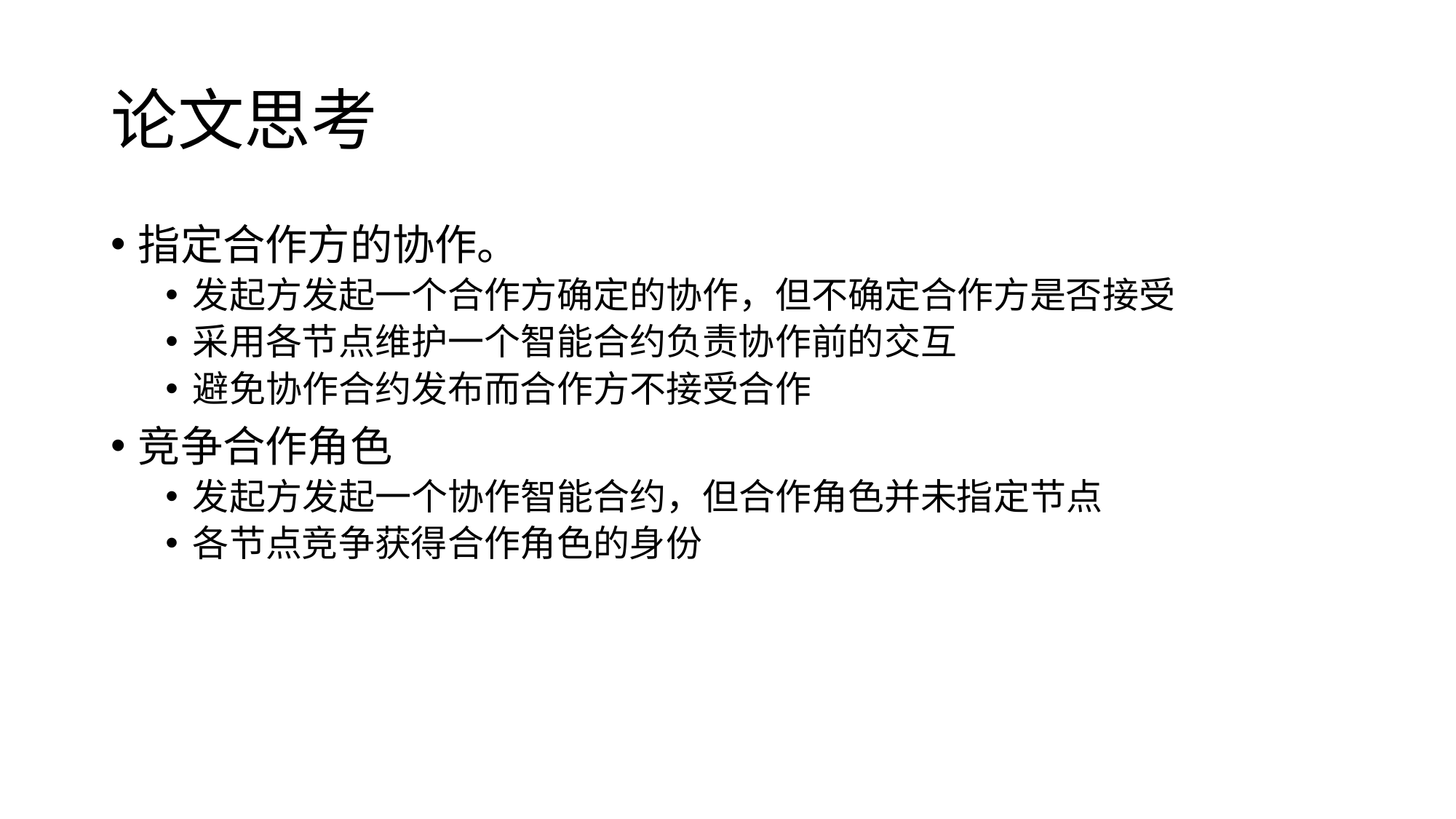

# 论文思考
指定合作方的协作。
发起方发起一个合作方确定的协作，但不确定合作方是否接受
采用各节点维护一个智能合约负责协作前的交互
避免协作合约发布而合作方不接受合作
竞争合作角色
发起方发起一个协作智能合约，但合作角色并未指定节点
各节点竞争获得合作角色的身份